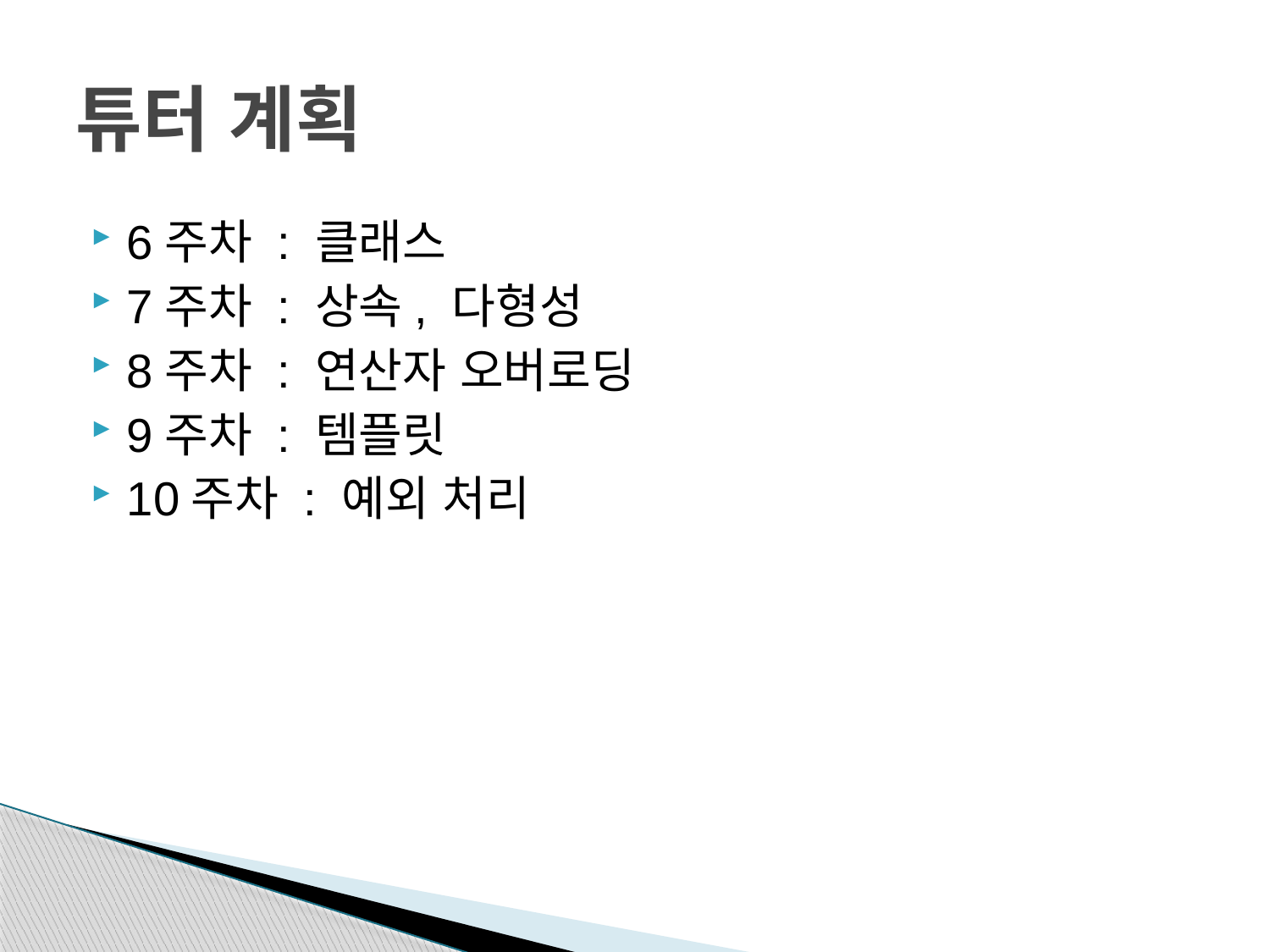

# 튜터 계획
6주차 : 클래스
7주차 : 상속, 다형성
8주차 : 연산자 오버로딩
9주차 : 템플릿
10주차 : 예외 처리